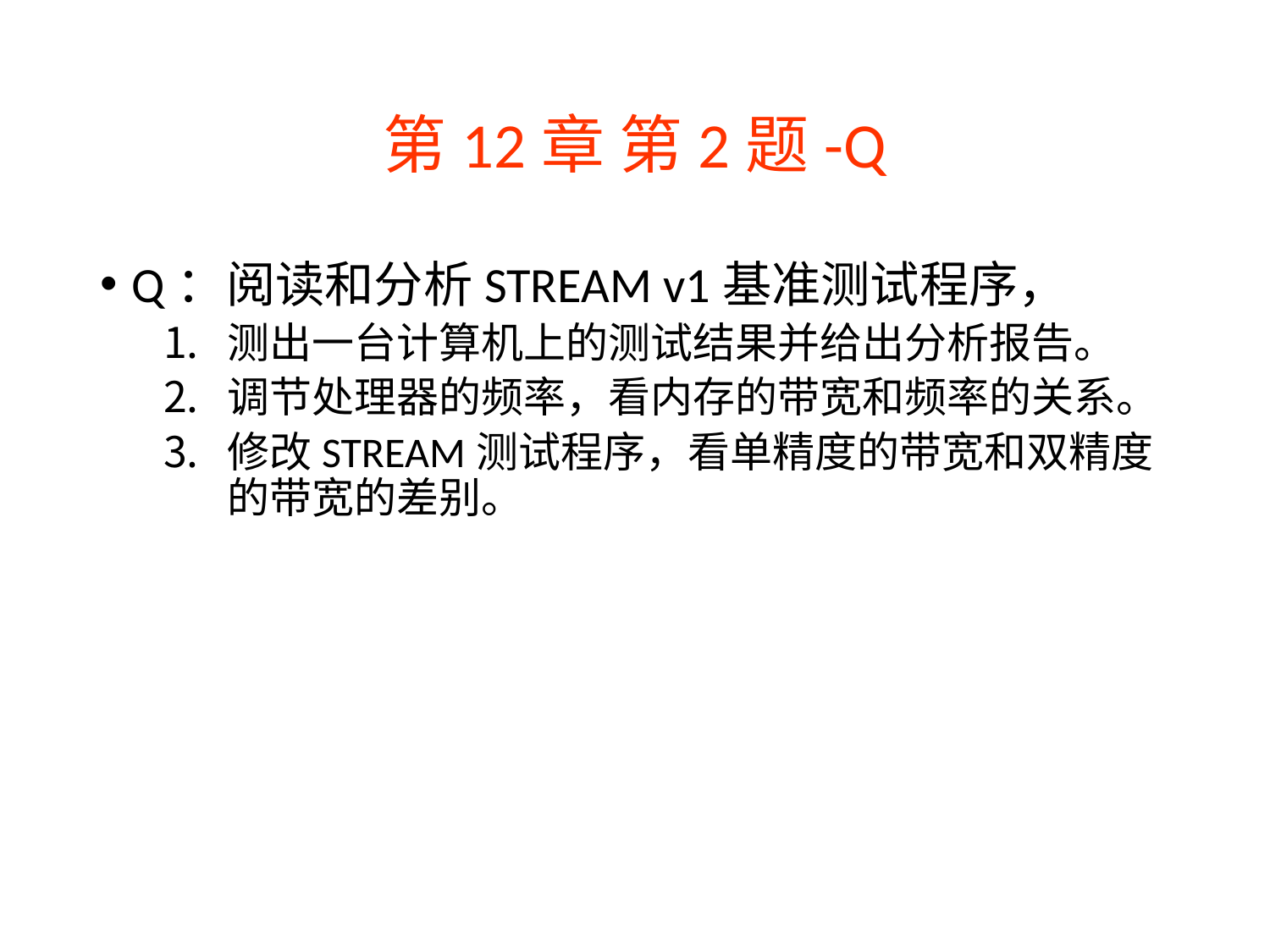

# 第12章 第2题-Q
Q：阅读和分析STREAM v1基准测试程序，
测出一台计算机上的测试结果并给出分析报告。
调节处理器的频率，看内存的带宽和频率的关系。
修改STREAM测试程序，看单精度的带宽和双精度的带宽的差别。